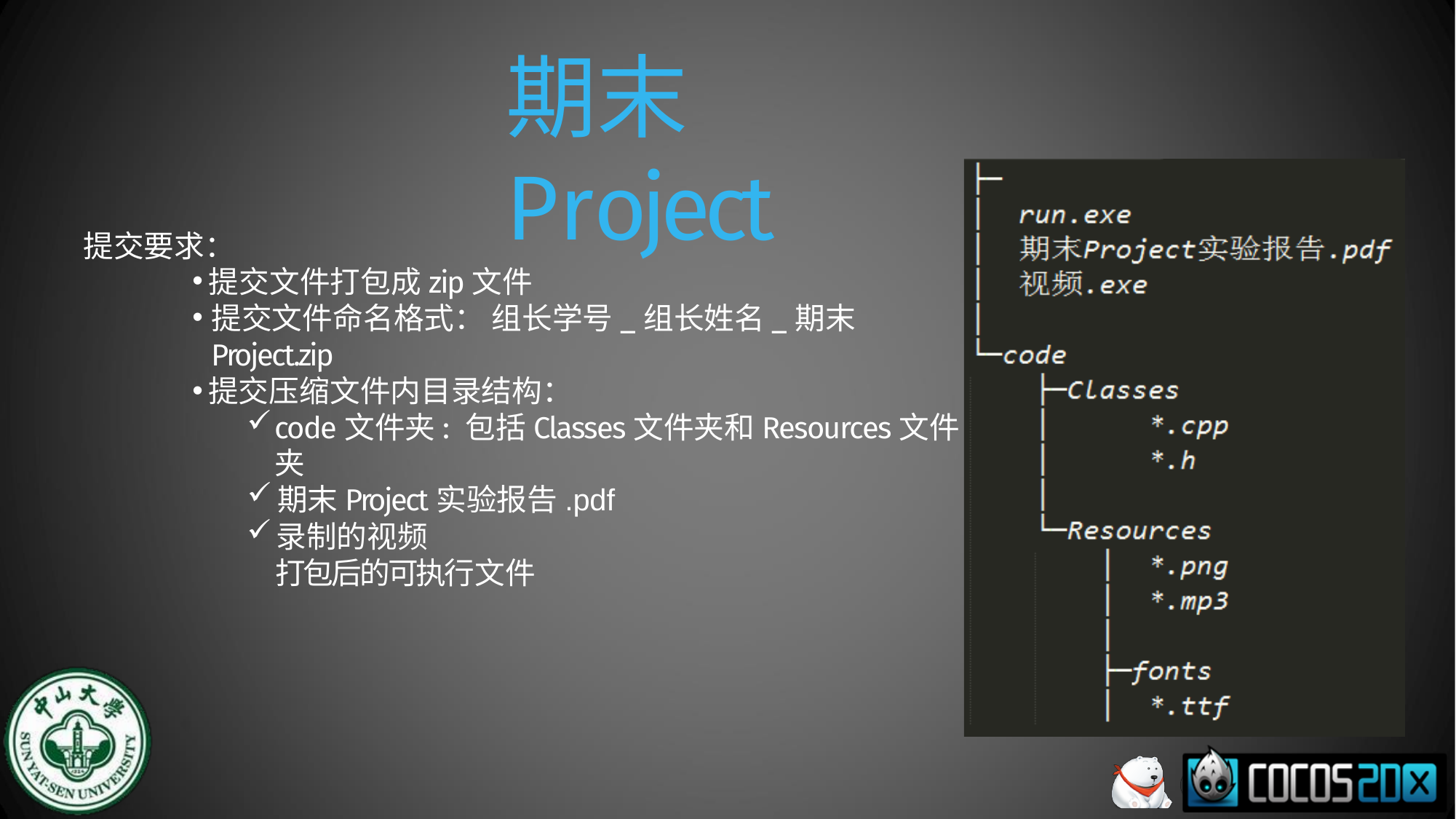

# 期末Project

提交要求：
提交文件打包成zip文件
提交文件命名格式： 组长学号_组长姓名_期末Project.zip
提交压缩文件内目录结构：
code文件夹: 包括Classes文件夹和Resources文件夹
期末Project实验报告.pdf
录制的视频
打包后的可执行文件